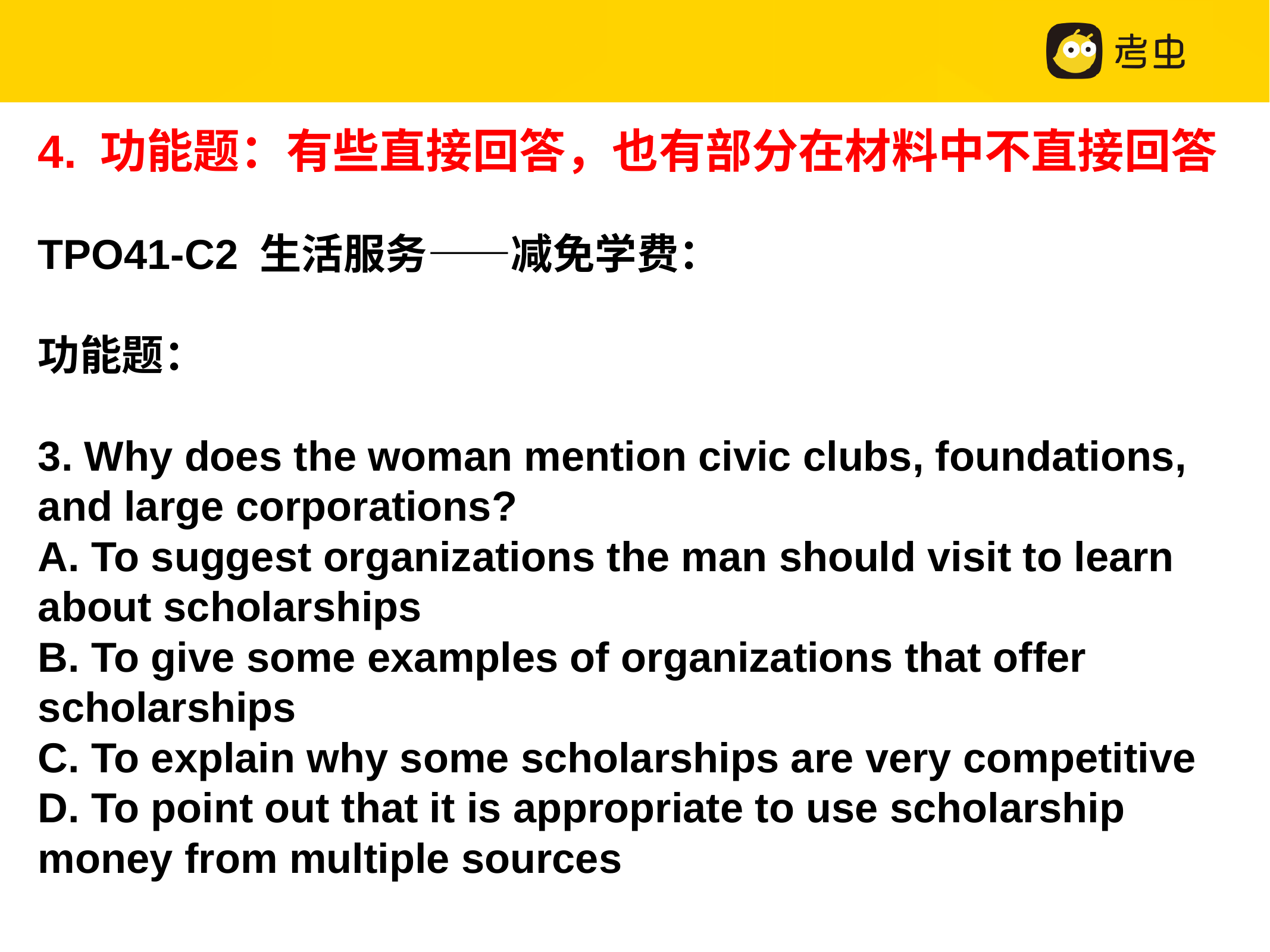

4. 功能题：有些直接回答，也有部分在材料中不直接回答

TPO41-C2 生活服务——减免学费：

功能题：

3. Why does the woman mention civic clubs, foundations, and large corporations?
A. To suggest organizations the man should visit to learn about scholarships
B. To give some examples of organizations that offer scholarships
C. To explain why some scholarships are very competitive
D. To point out that it is appropriate to use scholarship money from multiple sources